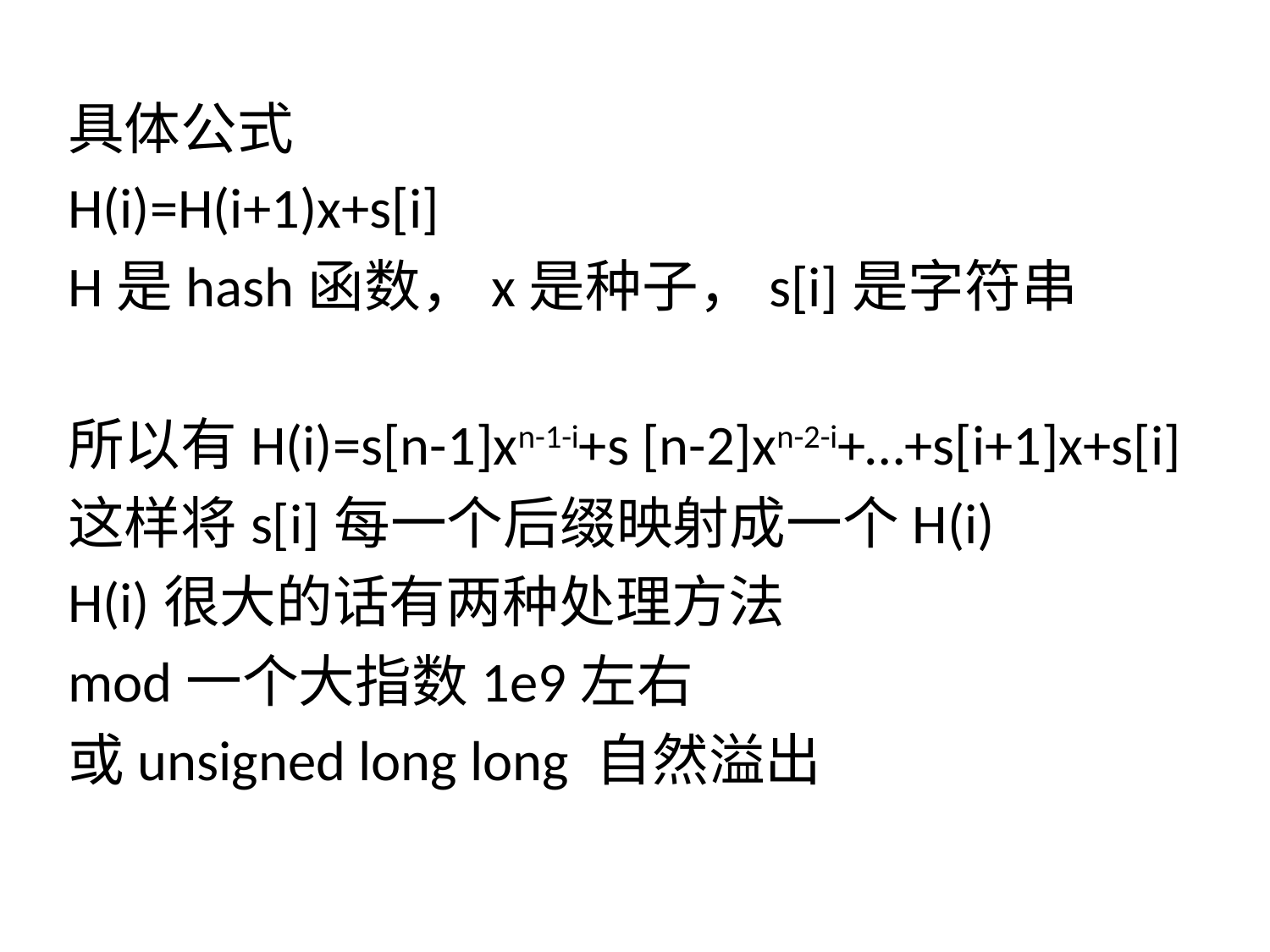

具体公式
H(i)=H(i+1)x+s[i]
H是hash函数，x是种子，s[i]是字符串

所以有H(i)=s[n-1]xn-1-i+s [n-2]xn-2-i+…+s[i+1]x+s[i]
这样将s[i]每一个后缀映射成一个H(i)
H(i)很大的话有两种处理方法
mod一个大指数1e9左右
或unsigned long long 自然溢出